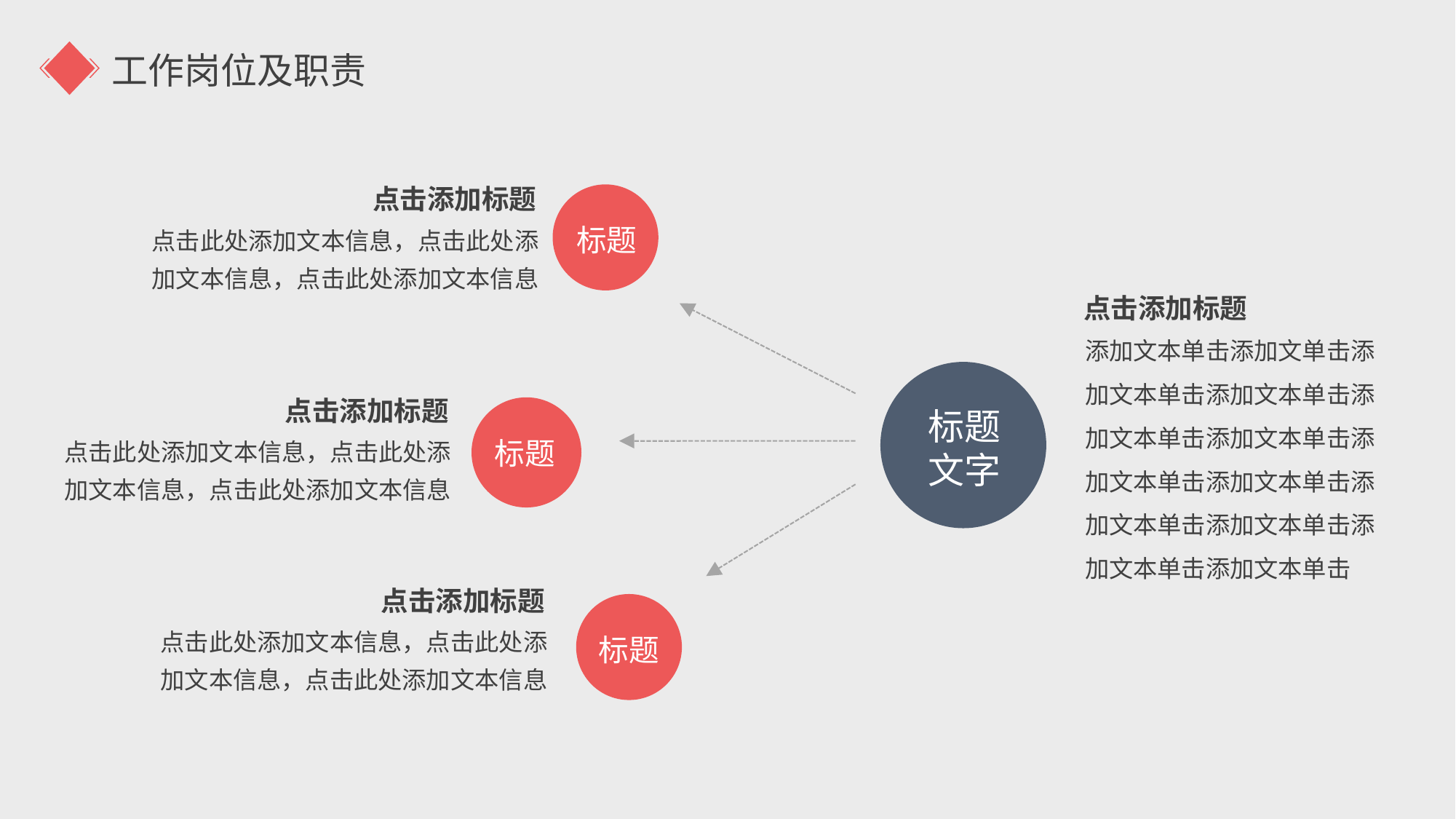

工作岗位及职责
点击添加标题
点击此处添加文本信息，点击此处添加文本信息，点击此处添加文本信息

标题
点击添加标题
添加文本单击添加文单击添加文本单击添加文本单击添加文本单击添加文本单击添加文本单击添加文本单击添加文本单击添加文本单击添加文本单击添加文本单击

标题
文字
点击添加标题
点击此处添加文本信息，点击此处添加文本信息，点击此处添加文本信息

标题

点击添加标题
点击此处添加文本信息，点击此处添加文本信息，点击此处添加文本信息

标题